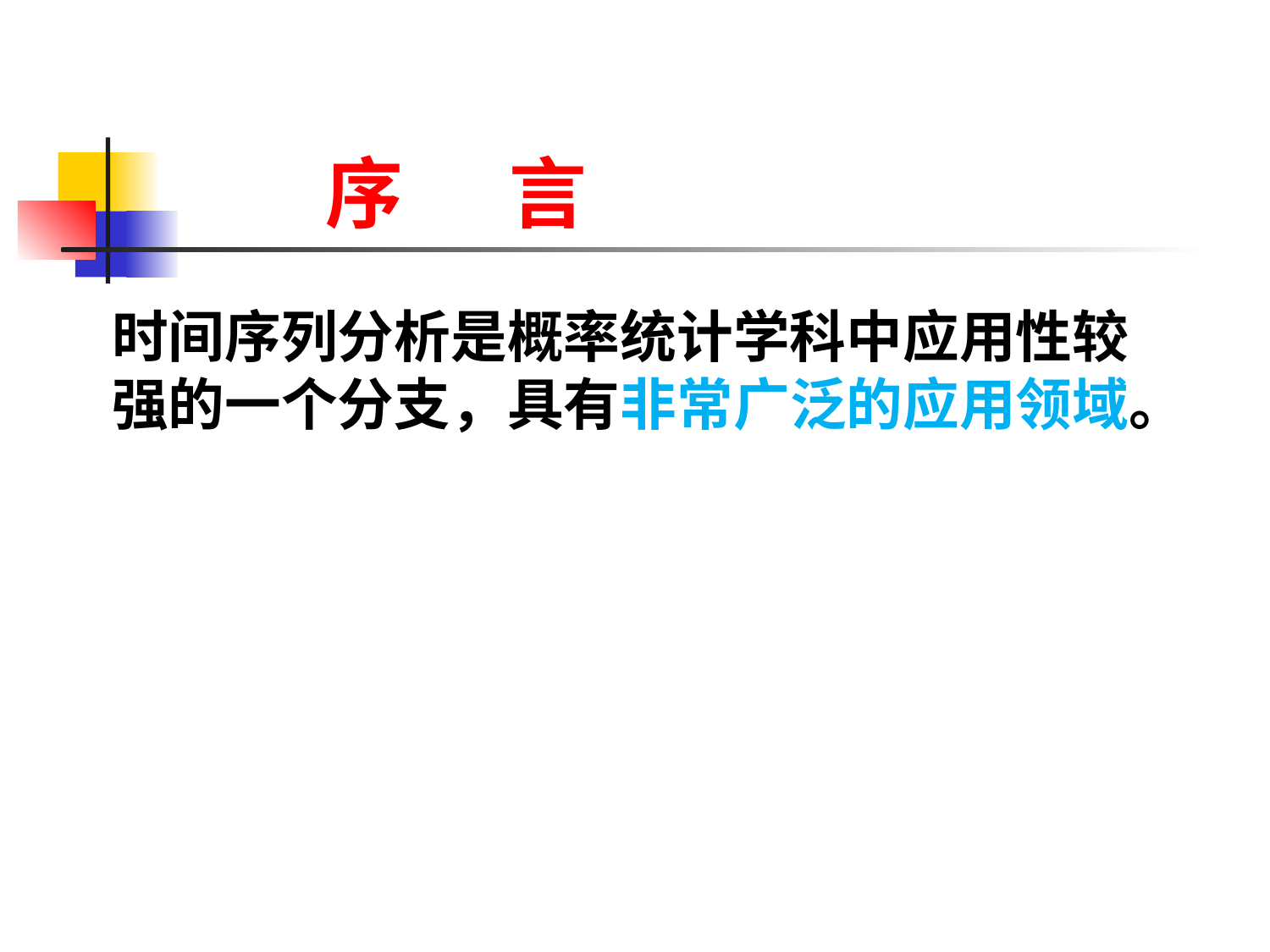

# 序      言

时间序列分析是概率统计学科中应用性较
强的一个分支，具有非常广泛的应用领域。